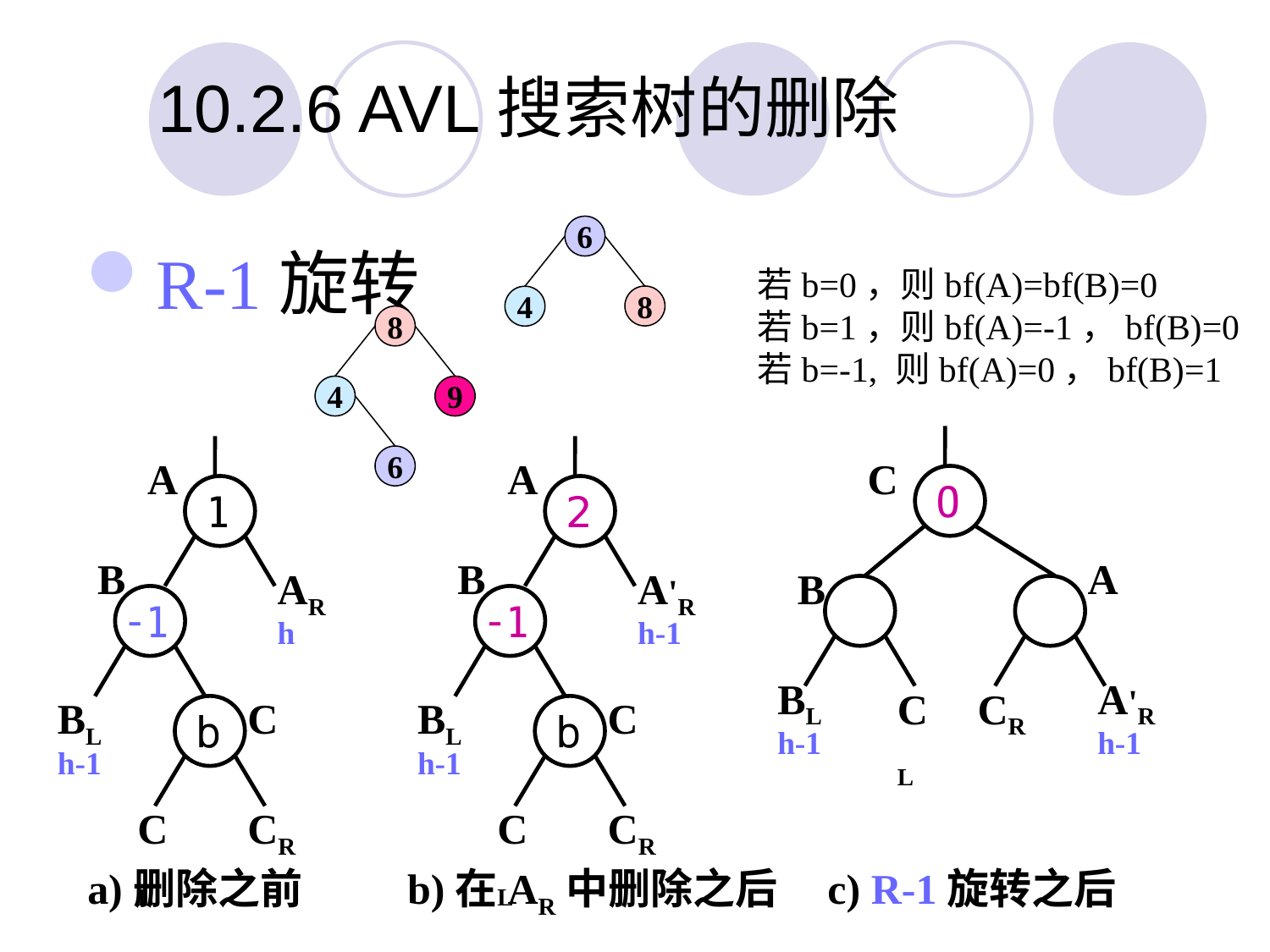

10.2.6 AVL搜索树的删除
38

6
R-1旋转

若b=0，则bf(A)=bf(B)=0
若b=1，则bf(A)=-1，bf(B)=0
若b=-1, 则bf(A)=0，bf(B)=1
8
4
8

4
9

A
6
A
C
0
1
2

A
B
B
B
AR
h
A'R
h-1

-1
-1

BL
h-1
CL
CR
A'R
h-1
C
C
BL
h-1
b
BL
h-1
b

CL
CR
CL
CR
c) R-1旋转之后
a)删除之前
b)在AR中删除之后